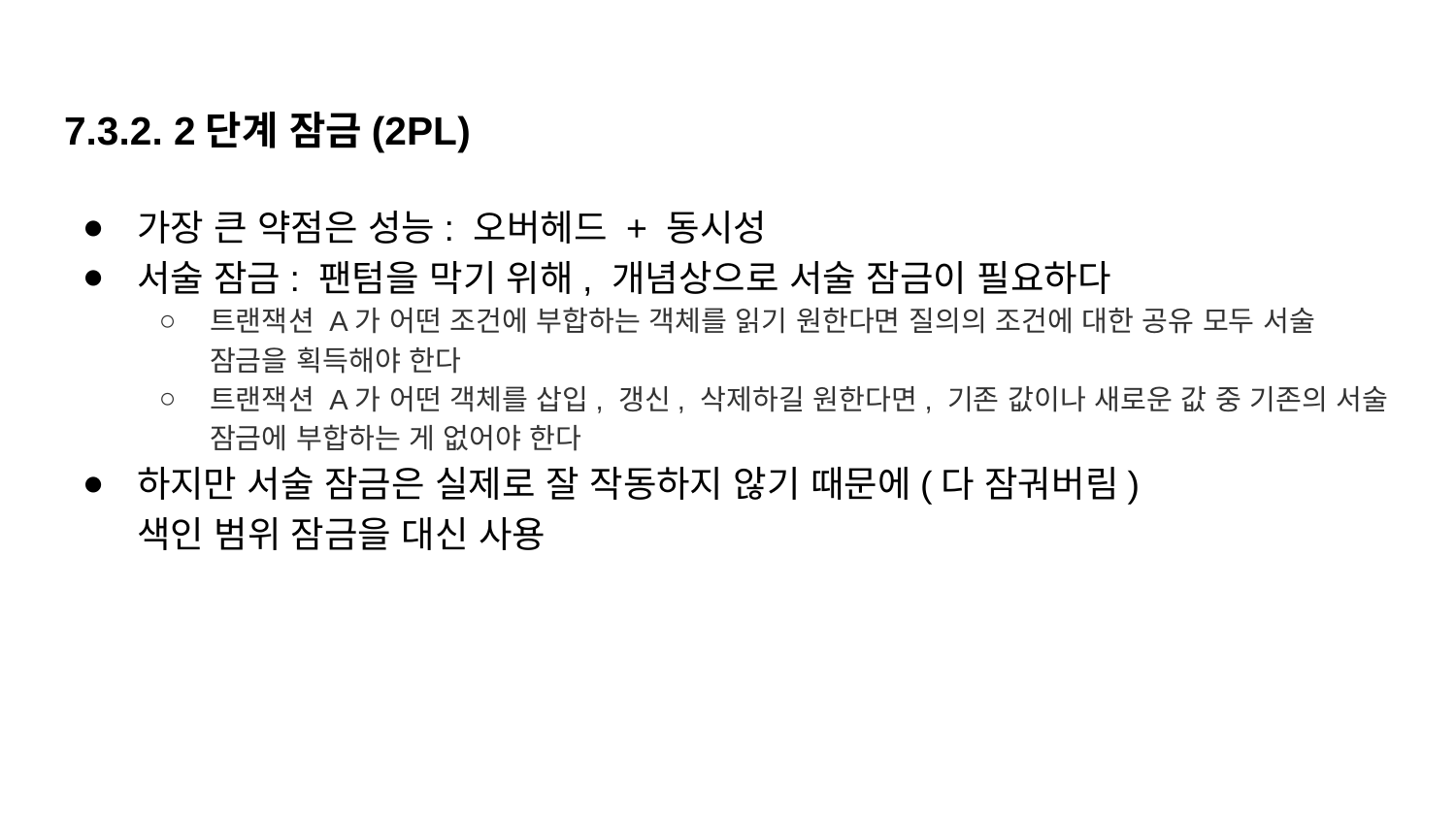

# 7.3.2. 2단계 잠금(2PL)
가장 큰 약점은 성능: 오버헤드 + 동시성
서술 잠금: 팬텀을 막기 위해, 개념상으로 서술 잠금이 필요하다
트랜잭션 A가 어떤 조건에 부합하는 객체를 읽기 원한다면 질의의 조건에 대한 공유 모두 서술 잠금을 획득해야 한다
트랜잭션 A가 어떤 객체를 삽입, 갱신, 삭제하길 원한다면, 기존 값이나 새로운 값 중 기존의 서술 잠금에 부합하는 게 없어야 한다
하지만 서술 잠금은 실제로 잘 작동하지 않기 때문에(다 잠궈버림)
색인 범위 잠금을 대신 사용